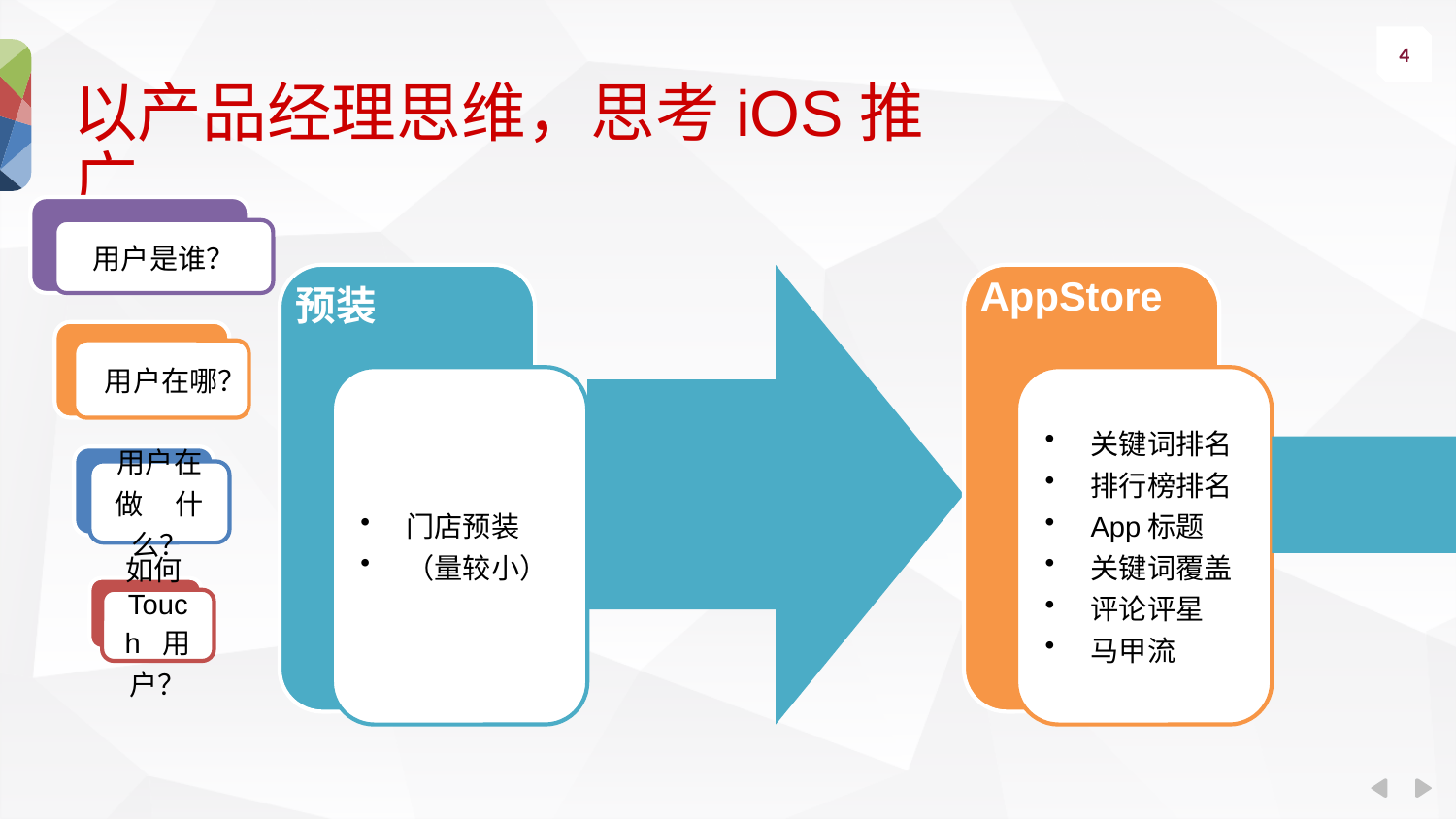

以产品经理思维，思考iOS推广
用户是谁？
用户在哪？
用户在做     什么？
如何Touch  用户？
预装
门店预装
AppStore
App标题
关键词覆盖
评论评星
关键词排名
排行榜排名
（量较小）
马甲流